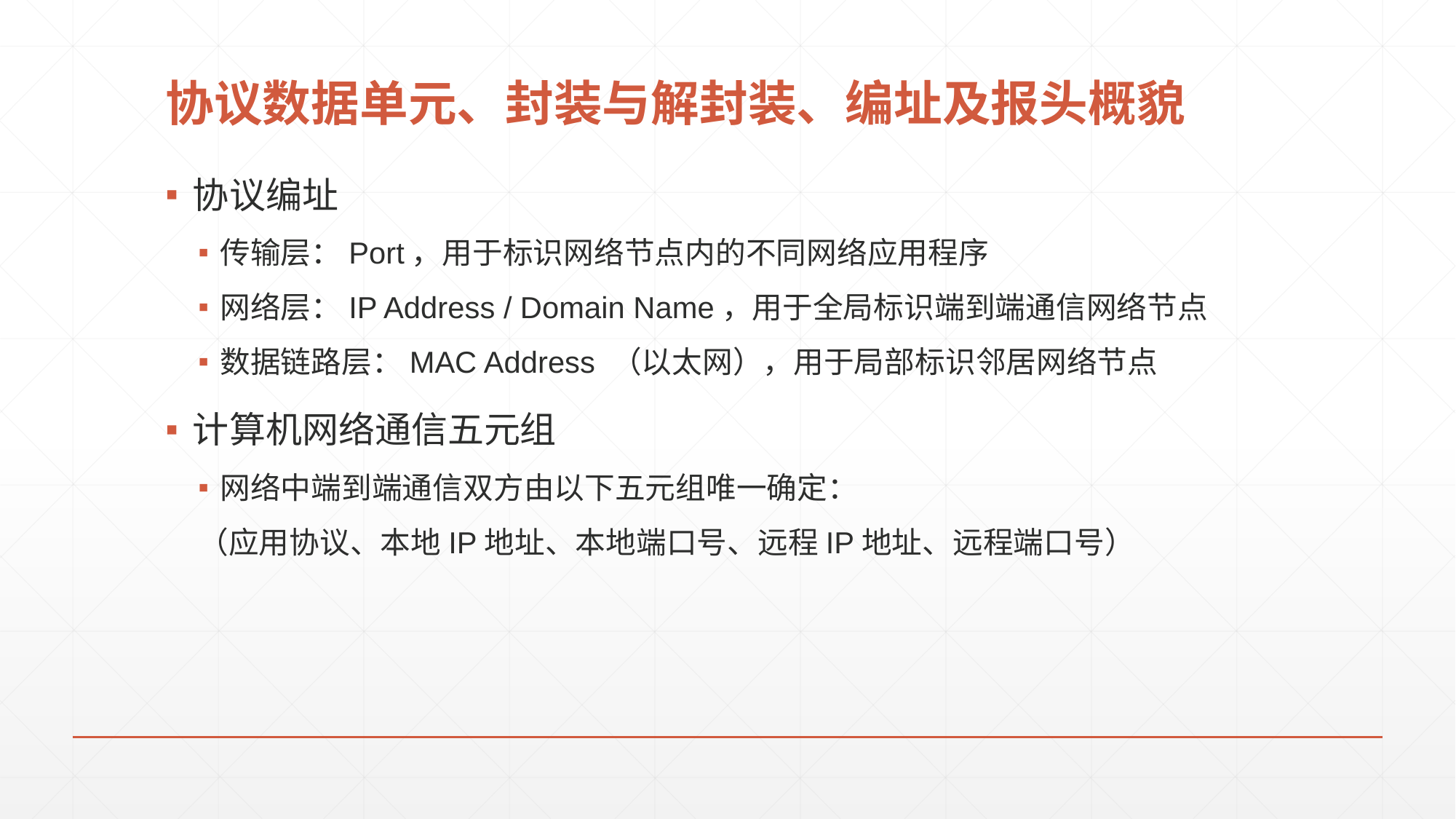

# 协议数据单元、封装与解封装、编址及报头概貌
协议编址
传输层：Port，用于标识网络节点内的不同网络应用程序
网络层：IP Address / Domain Name，用于全局标识端到端通信网络节点
数据链路层：MAC Address （以太网），用于局部标识邻居网络节点
计算机网络通信五元组
网络中端到端通信双方由以下五元组唯一确定：
（应用协议、本地IP地址、本地端口号、远程IP地址、远程端口号）